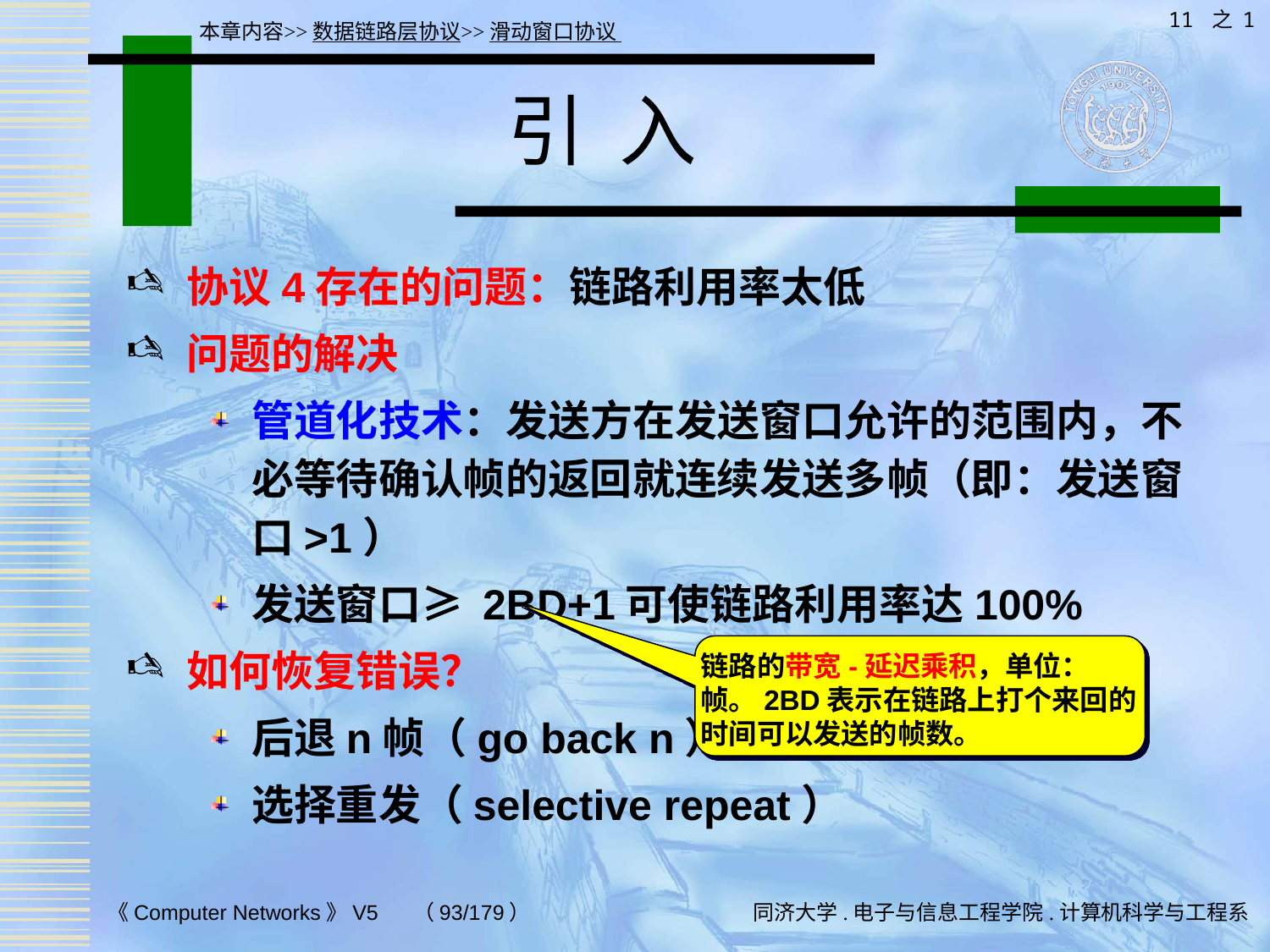

11 之 1
本章内容>>数据链路层协议>>滑动窗口协议
# 引  入
协议4存在的问题：链路利用率太低
问题的解决
管道化技术：发送方在发送窗口允许的范围内，不必等待确认帧的返回就连续发送多帧（即：发送窗口>1）
发送窗口≥ 2BD+1可使链路利用率达100%
如何恢复错误？
后退n帧（go back n）
选择重发（selective repeat）
链路的带宽-延迟乘积，单位：帧。2BD表示在链路上打个来回的时间可以发送的帧数。